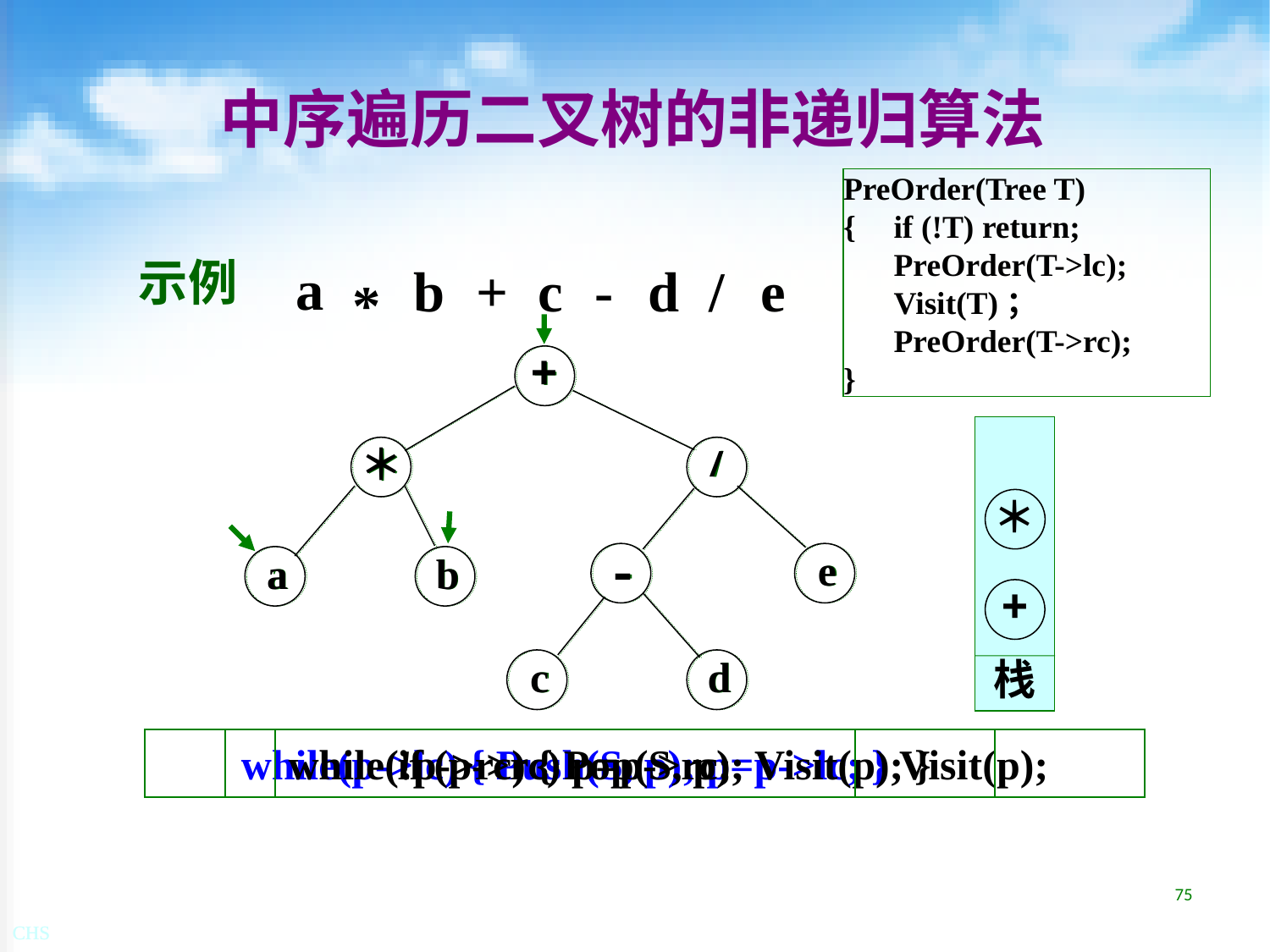

# 中序遍历二叉树的非递归算法
PreOrder(Tree T)
{	if (!T) return;
	PreOrder(T->lc);
	Visit(T)；
	PreOrder(T->rc);
}
示例
a
b
c
-
d
/
e
+
*

+
+

＊
/

-
e
a
b

c
d

栈

＊
/

＊

-
e
a
b
+

c
d
while(p->lc) { Push(S, p); p=p->lc; } Visit(p);
while(!p->rc) { Pop(S, p); Visit(p); }
if (p->rc) p=p->rc;
75